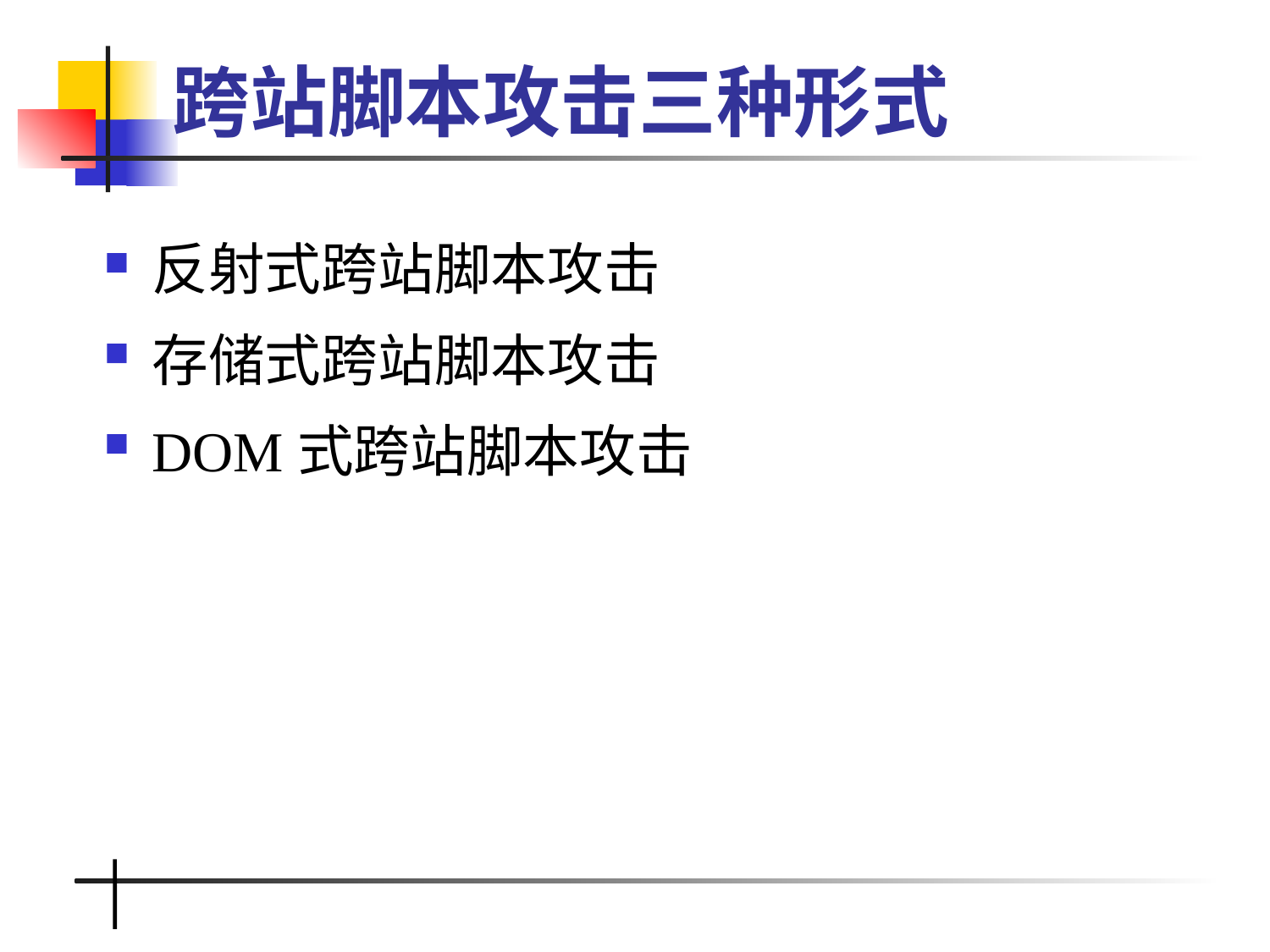

# 跨站脚本攻击三种形式
反射式跨站脚本攻击
存储式跨站脚本攻击
DOM式跨站脚本攻击